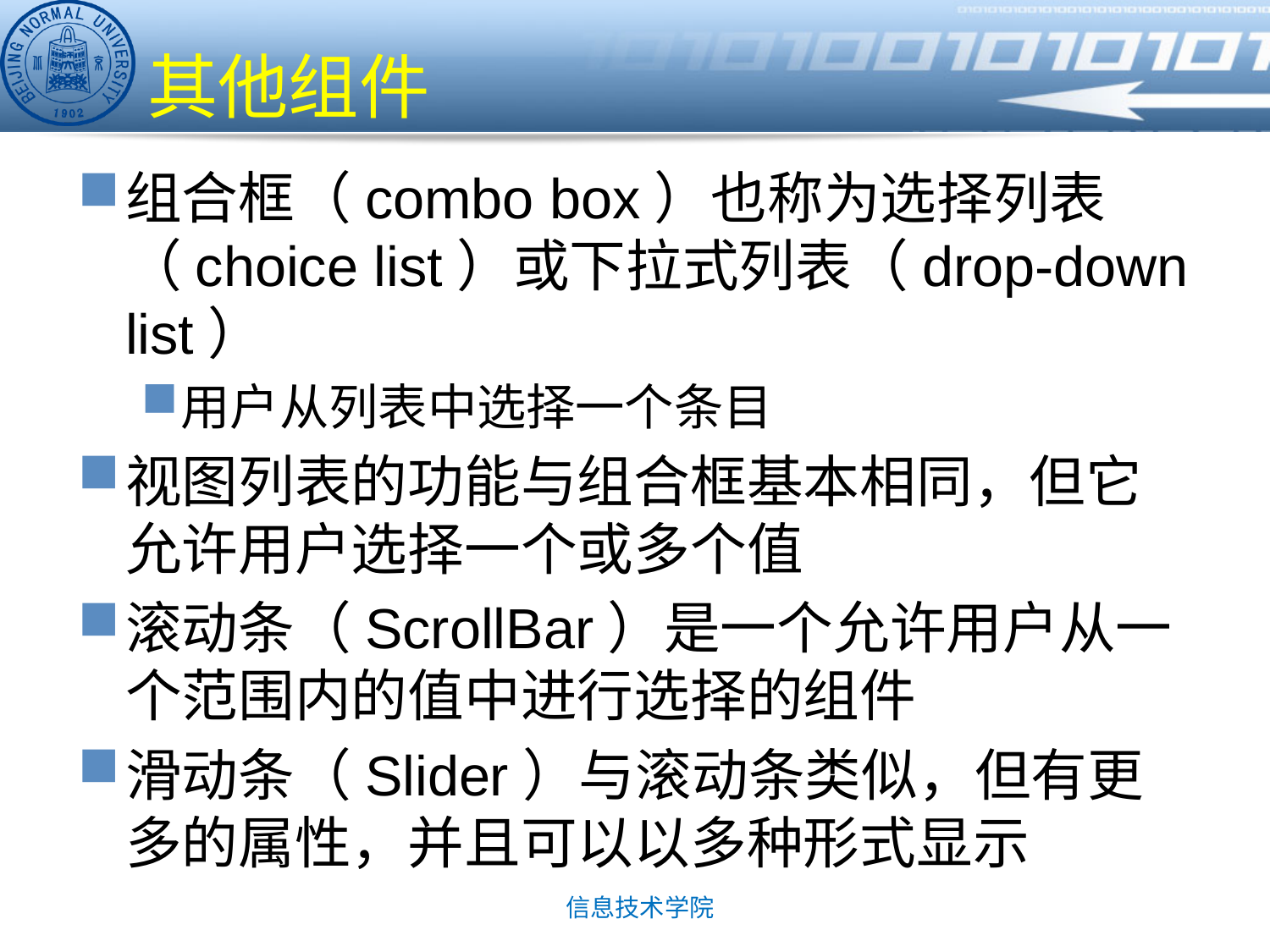

# 其他组件
组合框（combo box）也称为选择列表（choice list）或下拉式列表（drop-down list）
用户从列表中选择一个条目
视图列表的功能与组合框基本相同，但它允许用户选择一个或多个值
滚动条（ScrollBar）是一个允许用户从一个范围内的值中进行选择的组件
滑动条（Slider）与滚动条类似，但有更多的属性，并且可以以多种形式显示
9